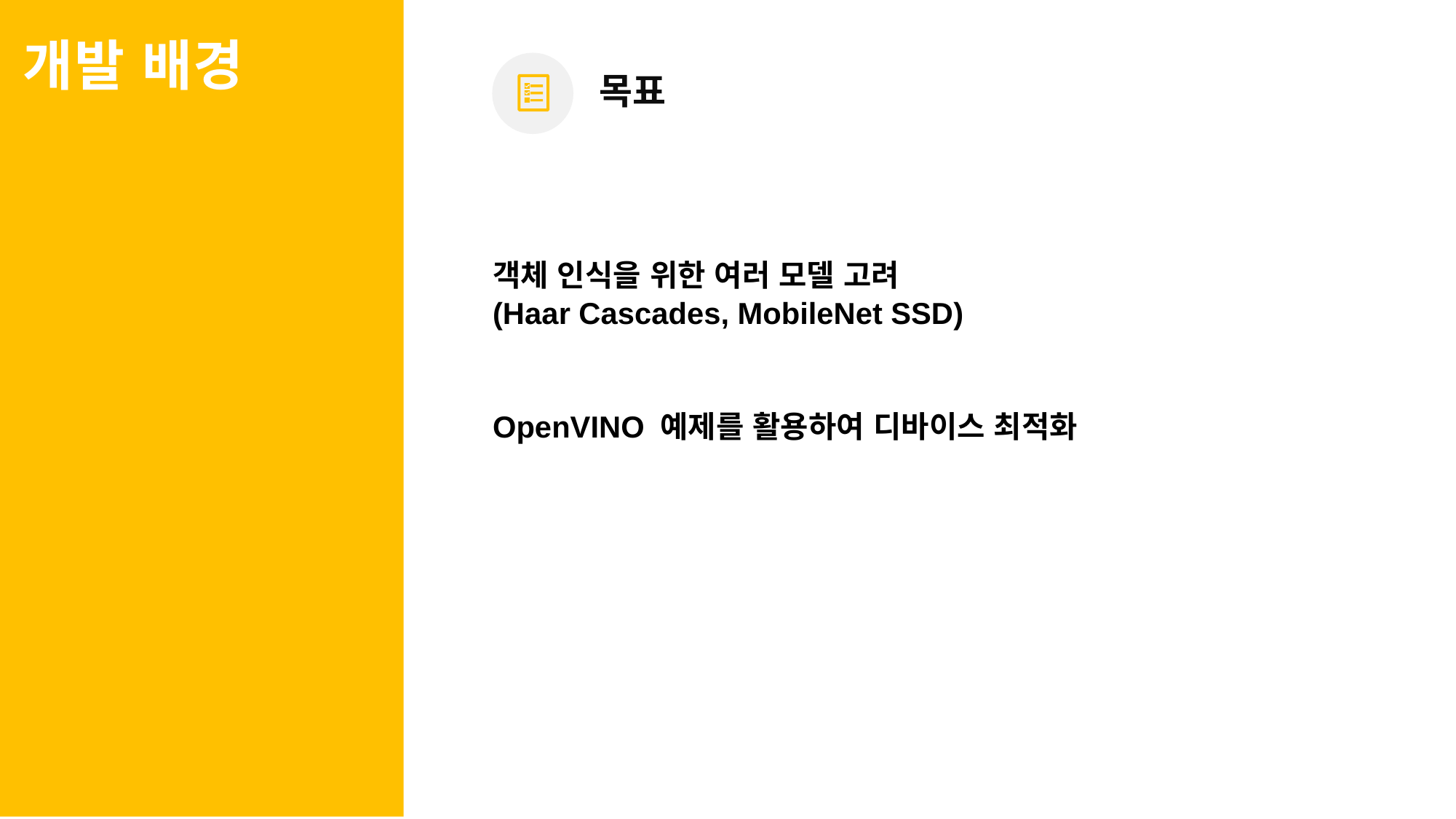

개발 배경

# 목표

객체 인식을 위한 여러 모델 고려
(Haar Cascades, MobileNet SSD)

OpenVINO 예제를 활용하여 디바이스 최적화